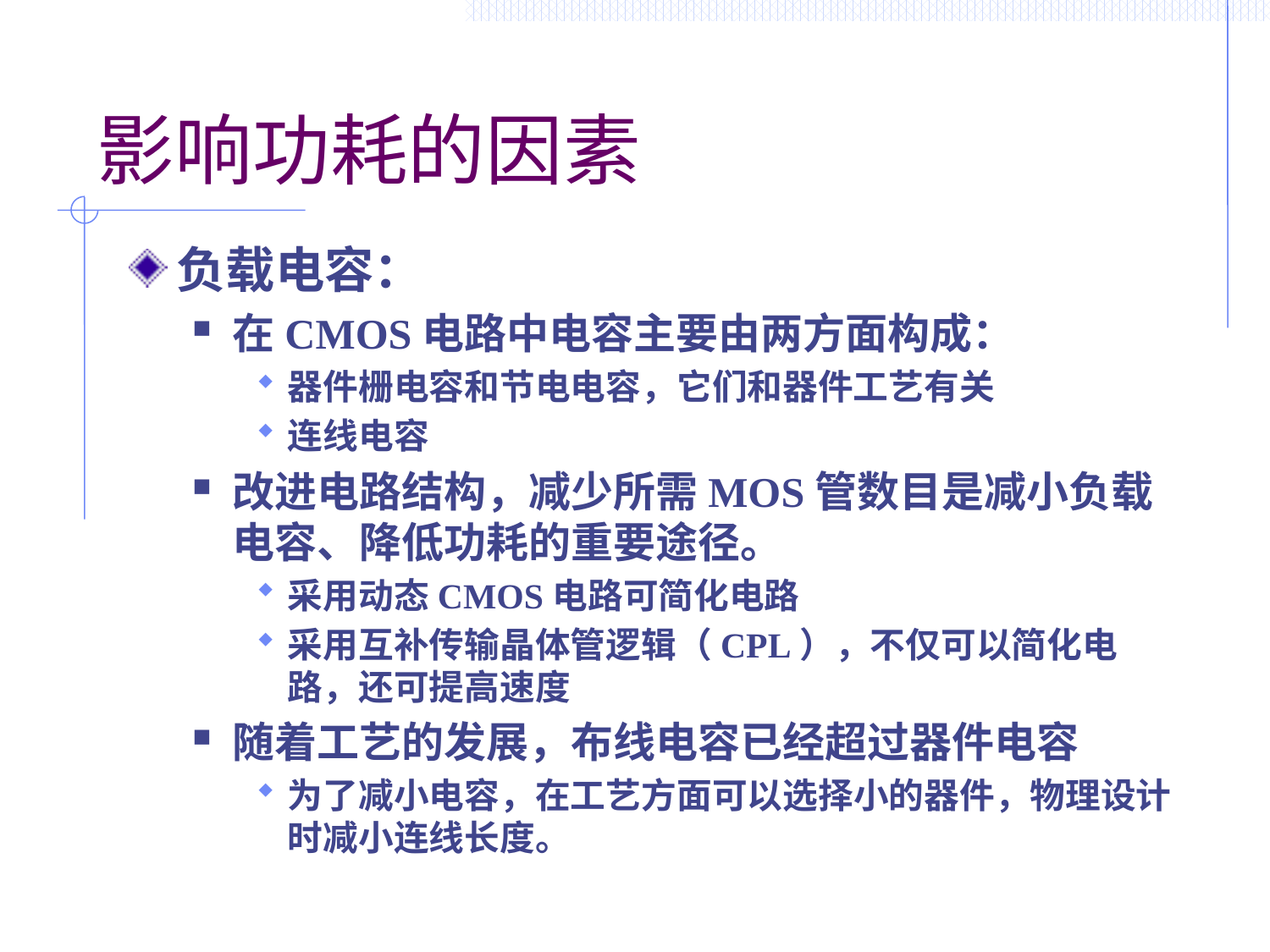

# 影响功耗的因素
负载电容：
在CMOS电路中电容主要由两方面构成：
器件栅电容和节电电容，它们和器件工艺有关
连线电容
改进电路结构，减少所需MOS管数目是减小负载电容、降低功耗的重要途径。
采用动态CMOS电路可简化电路
采用互补传输晶体管逻辑（CPL），不仅可以简化电路，还可提高速度
随着工艺的发展，布线电容已经超过器件电容
为了减小电容，在工艺方面可以选择小的器件，物理设计时减小连线长度。